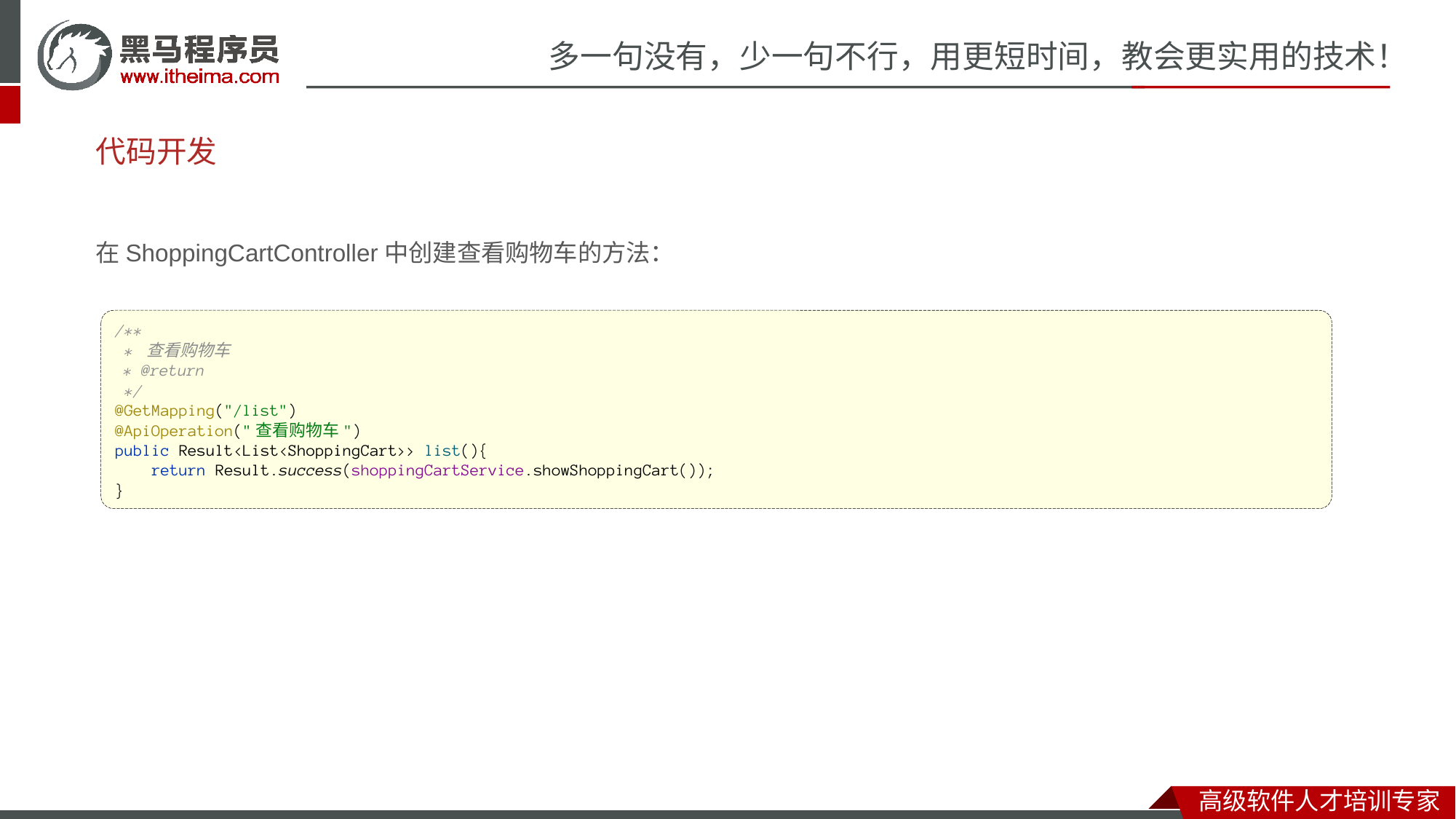

# 代码开发
在ShoppingCartController中创建查看购物车的方法：
/**
 * 查看购物车
 * @return
 */
@GetMapping("/list")
@ApiOperation("查看购物车")
public Result<List<ShoppingCart>> list(){
    return Result.success(shoppingCartService.showShoppingCart());
}